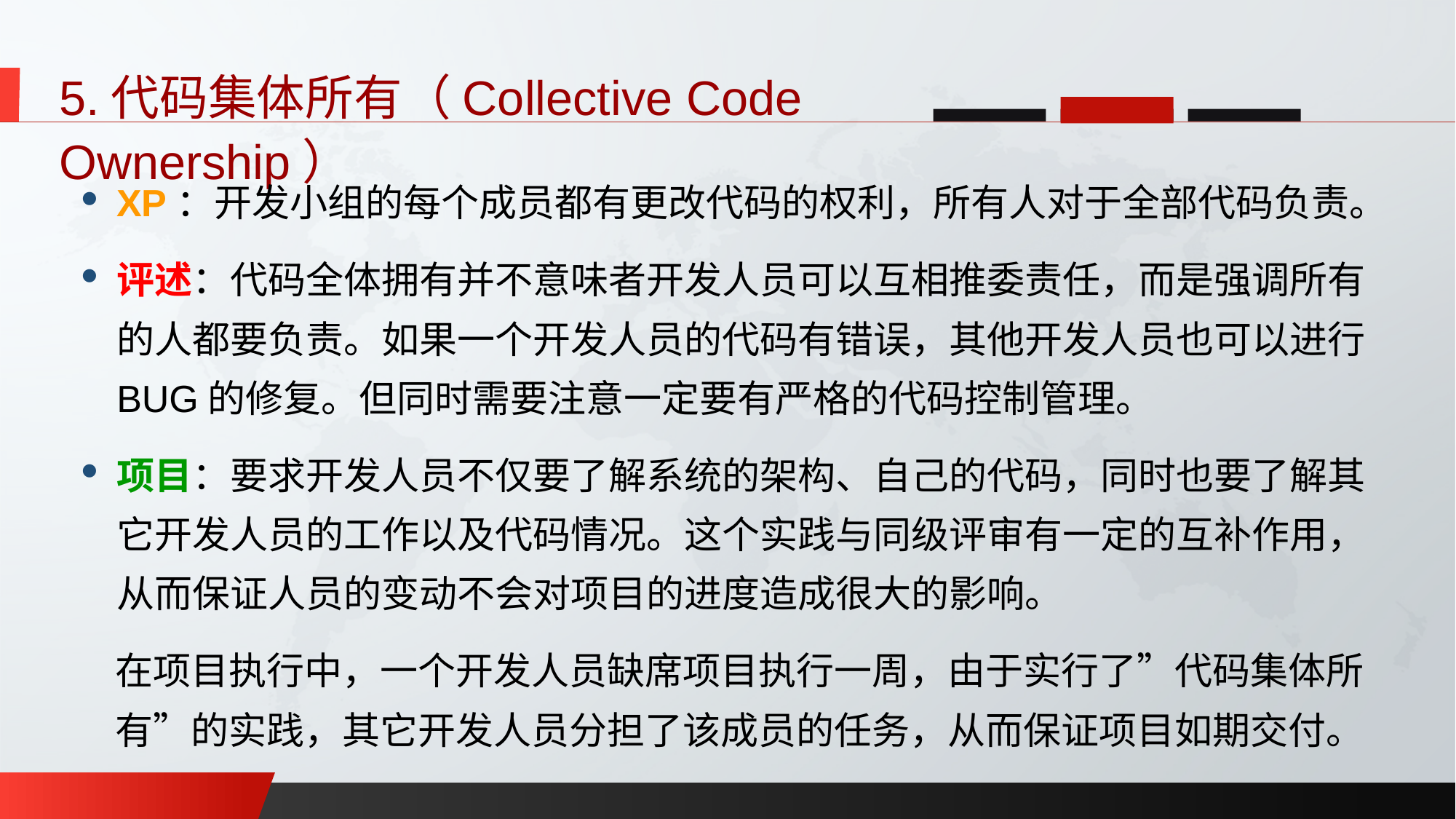

5.代码集体所有（Collective Code Ownership）

XP：开发小组的每个成员都有更改代码的权利，所有人对于全部代码负责。
评述：代码全体拥有并不意味者开发人员可以互相推委责任，而是强调所有的人都要负责。如果一个开发人员的代码有错误，其他开发人员也可以进行BUG的修复。但同时需要注意一定要有严格的代码控制管理。
项目：要求开发人员不仅要了解系统的架构、自己的代码，同时也要了解其它开发人员的工作以及代码情况。这个实践与同级评审有一定的互补作用，从而保证人员的变动不会对项目的进度造成很大的影响。
在项目执行中，一个开发人员缺席项目执行一周，由于实行了”代码集体所有”的实践，其它开发人员分担了该成员的任务，从而保证项目如期交付。